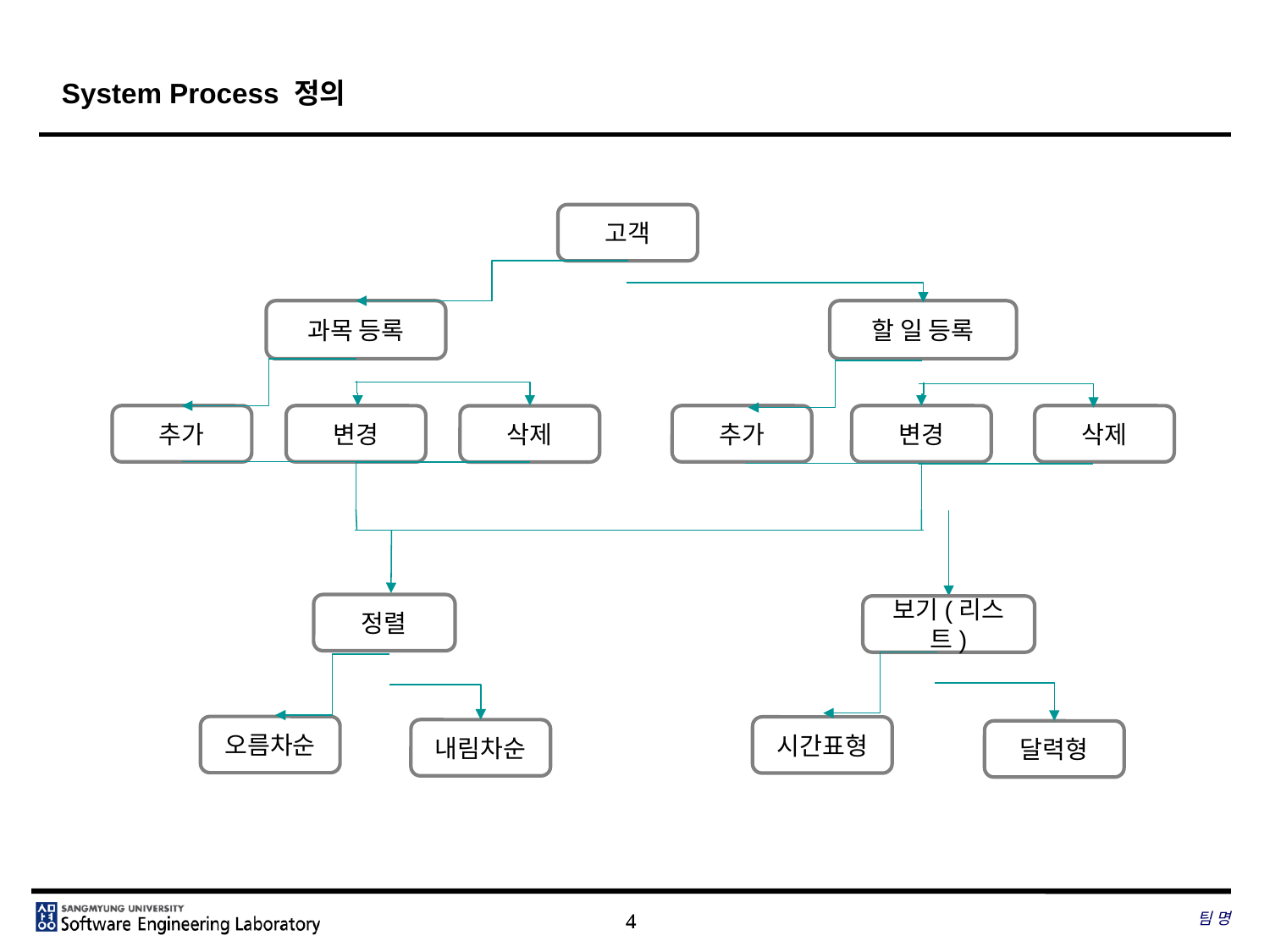

# System Process 정의
고객

과목 등록
할 일 등록

추가
변경
추가
변경
삭제
삭제
정렬
보기(리스트)
오름차순
시간표형
내림차순
달력형
팀 명